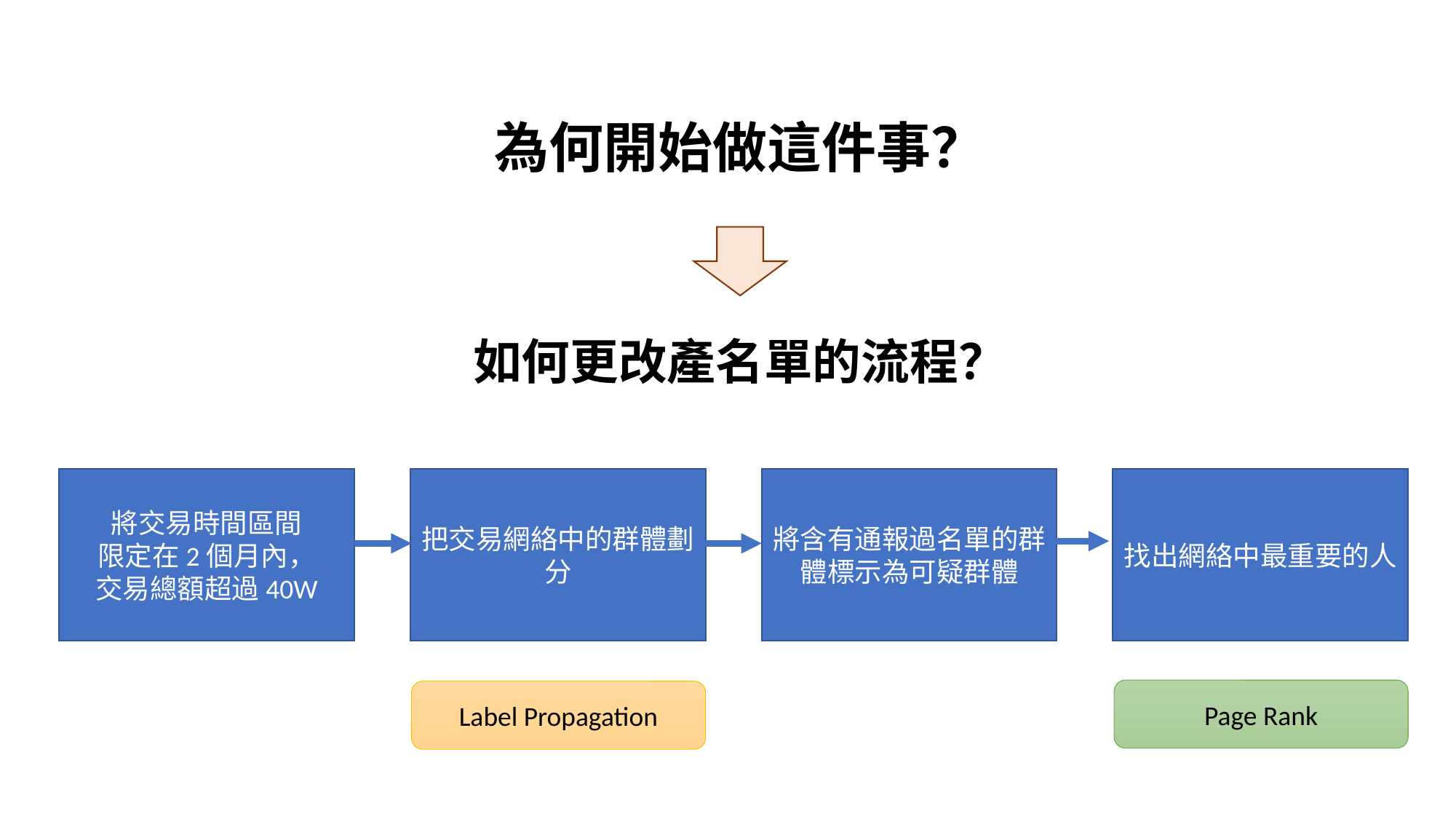

# 為何開始做這件事？

如何更改產名單的流程？
將交易時間區間
限定在2個月內，
交易總額超過40W
把交易網絡中的群體劃分
將含有通報過名單的群體標示為可疑群體
找出網絡中最重要的人
Page Rank
Label Propagation